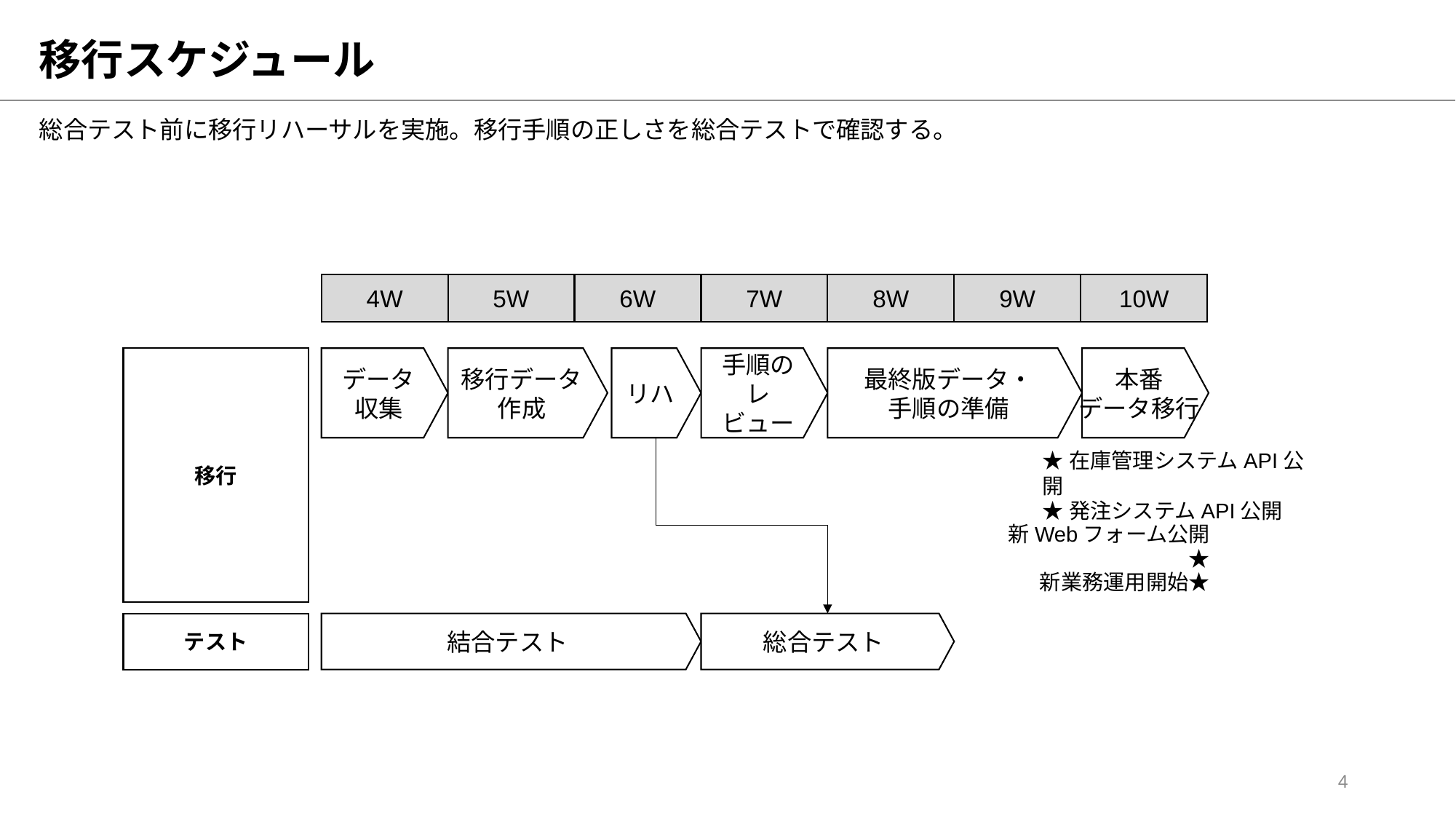

# 移行スケジュール
総合テスト前に移行リハーサルを実施。移行手順の正しさを総合テストで確認する。
4W
5W
6W
7W
8W
9W
10W
移行
データ
収集
移行データ作成
リハ
手順の
レビュー
最終版データ・
手順の準備
本番
データ移行
★在庫管理システムAPI公開
★発注システムAPI公開
新Webフォーム公開★
新業務運用開始★
テスト
結合テスト
総合テスト
4